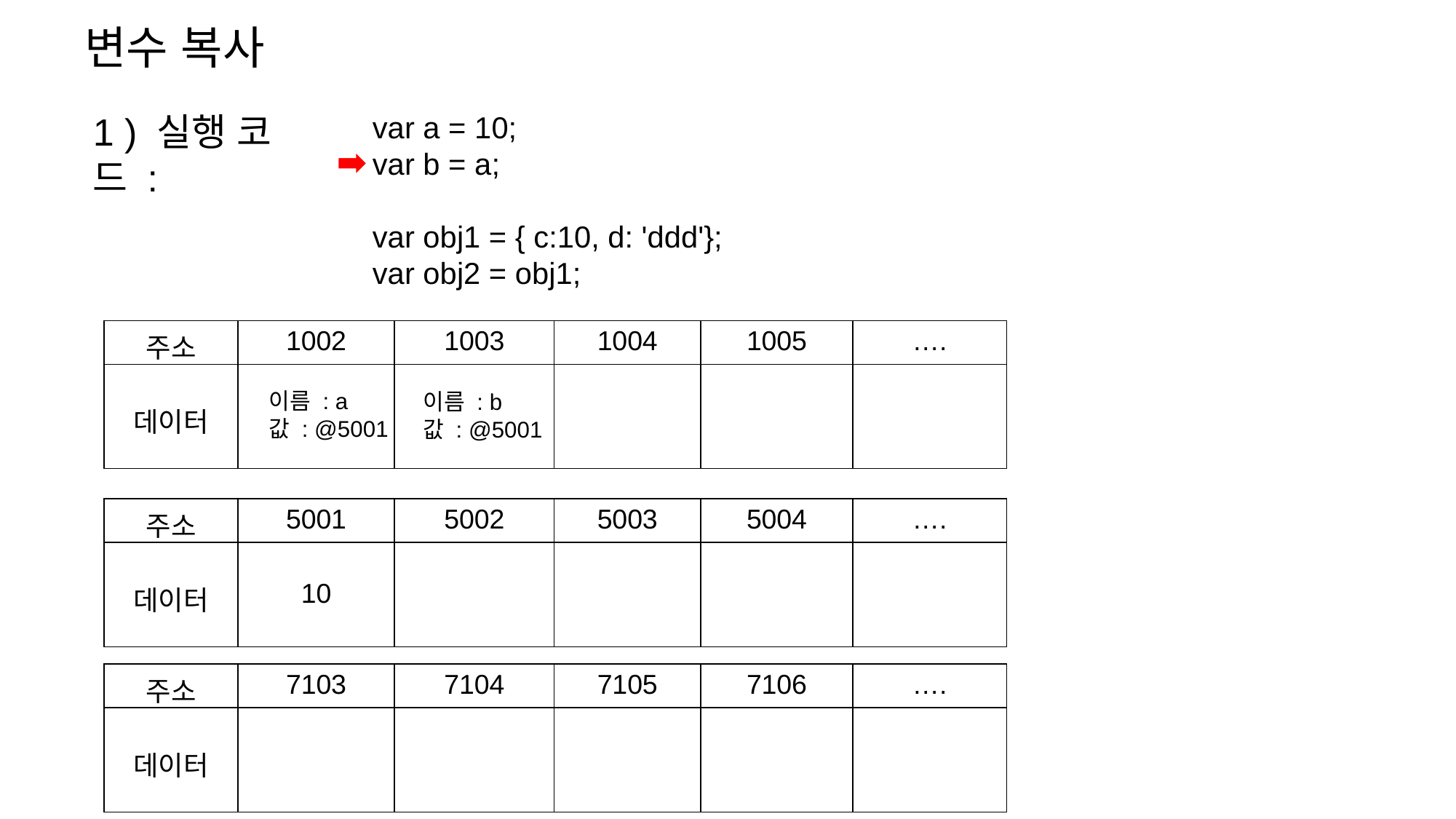

변수 복사
1 ) 실행 코드 :
var a = 10;
var b = a;
var obj1 = { c:10, d: 'ddd'};
var obj2 = obj1;

| 주소 | 1002 | 1003 | 1004 | 1005 | …. |
| --- | --- | --- | --- | --- | --- |
| 데이터 |  |  |  |  |  |
이름 : a
값 : @5001
이름 : b
값 : @5001
| 주소 | 5001 | 5002 | 5003 | 5004 | …. |
| --- | --- | --- | --- | --- | --- |
| 데이터 | 10 |  |  |  |  |
| 주소 | 7103 | 7104 | 7105 | 7106 | …. |
| --- | --- | --- | --- | --- | --- |
| 데이터 |  |  |  |  |  |